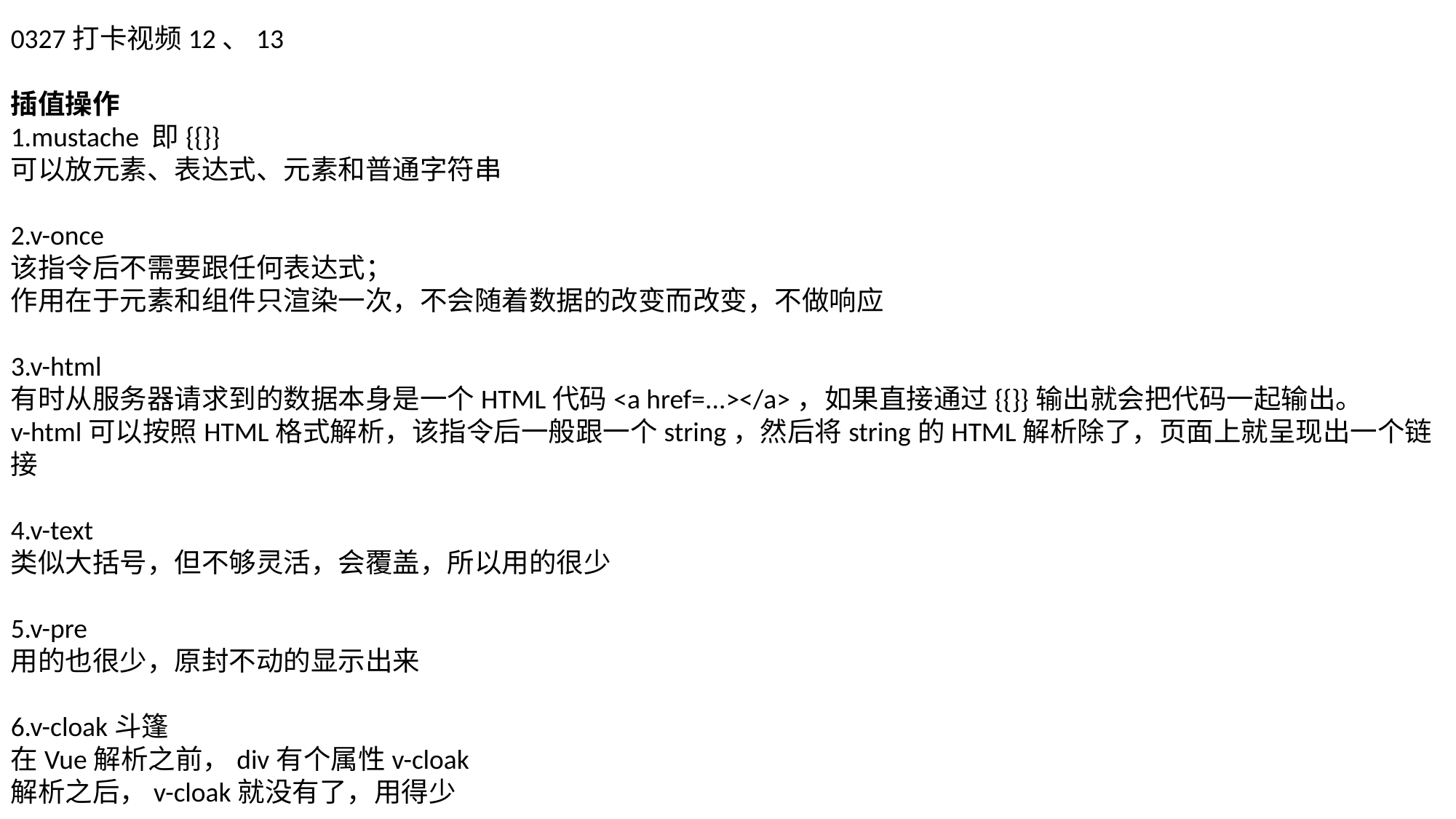

0327打卡视频12、13

插值操作
1.mustache 即{{}}
可以放元素、表达式、元素和普通字符串

2.v-once
该指令后不需要跟任何表达式；
作用在于元素和组件只渲染一次，不会随着数据的改变而改变，不做响应

3.v-html
有时从服务器请求到的数据本身是一个HTML代码<a href=...></a>，如果直接通过{{}}输出就会把代码一起输出。
v-html可以按照HTML格式解析，该指令后一般跟一个string，然后将string的HTML解析除了，页面上就呈现出一个链接

4.v-text
类似大括号，但不够灵活，会覆盖，所以用的很少

5.v-pre
用的也很少，原封不动的显示出来

6.v-cloak斗篷
在Vue解析之前，div有个属性v-cloak
解析之后，v-cloak就没有了，用得少